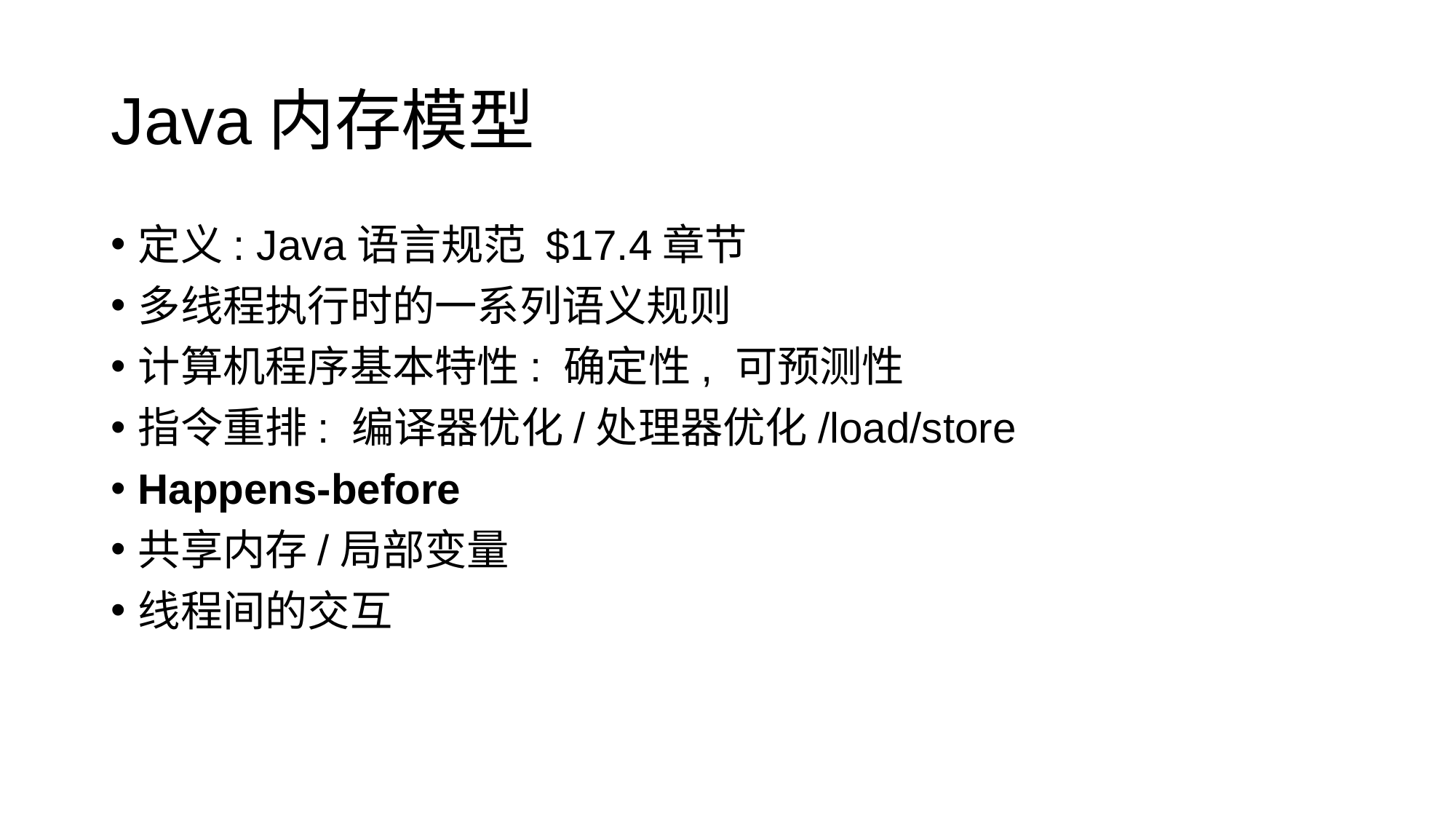

# Java内存模型
定义: Java语言规范 $17.4章节
多线程执行时的一系列语义规则
计算机程序基本特性: 确定性, 可预测性
指令重排: 编译器优化/处理器优化/load/store
Happens-before
共享内存/局部变量
线程间的交互